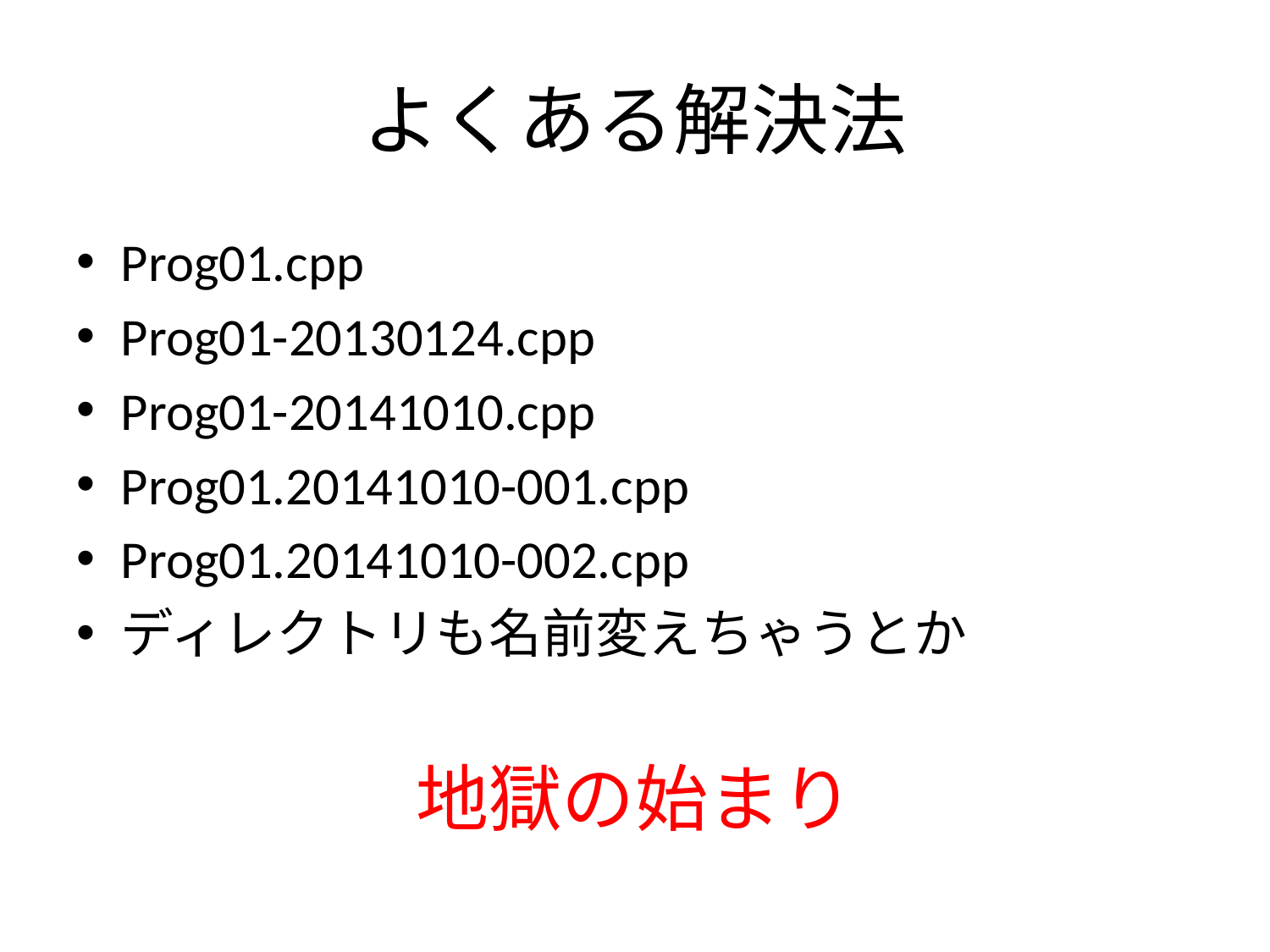

# よくある解決法
Prog01.cpp
Prog01-20130124.cpp
Prog01-20141010.cpp
Prog01.20141010-001.cpp
Prog01.20141010-002.cpp
ディレクトリも名前変えちゃうとか

地獄の始まり